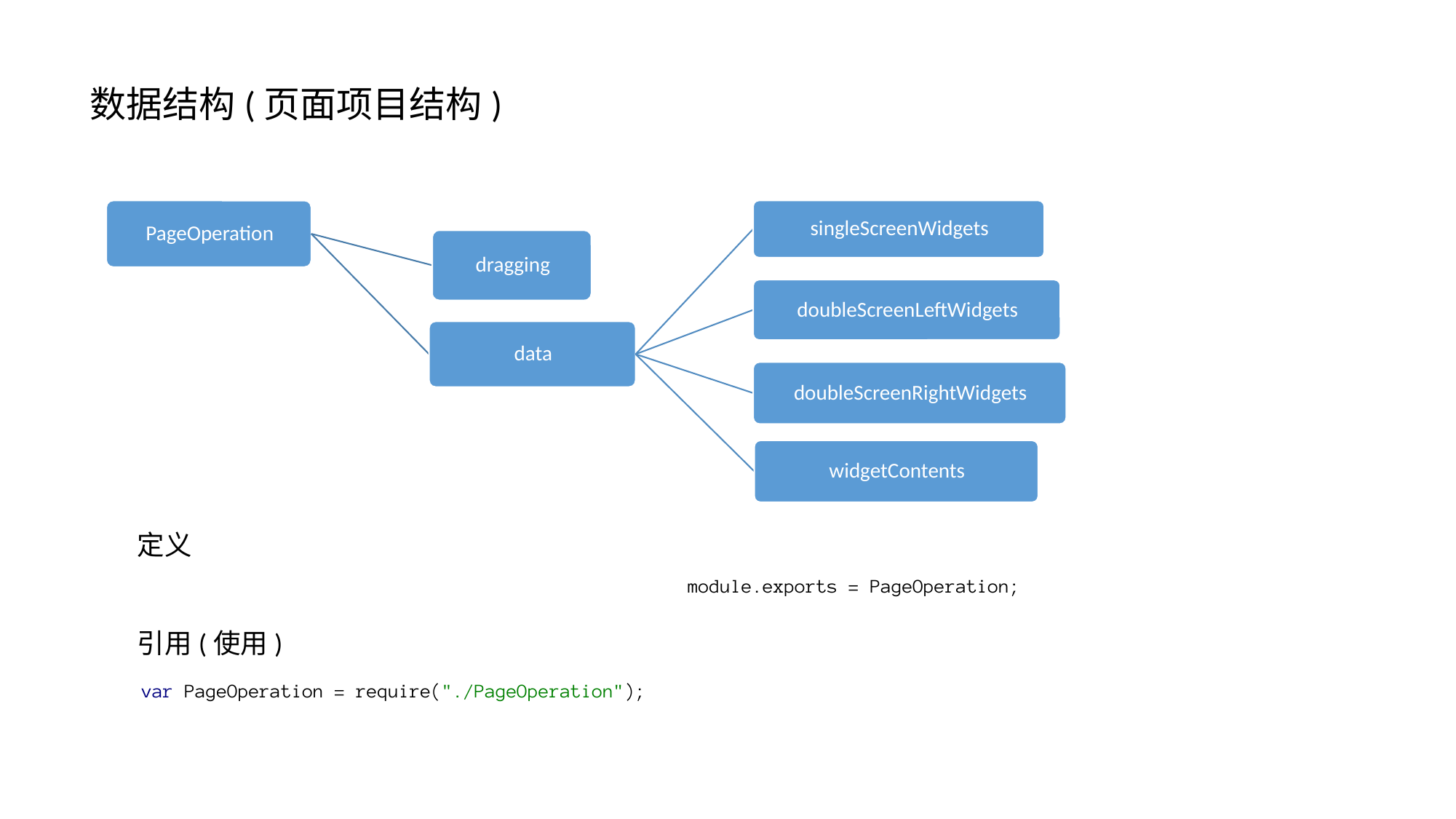

# 数据结构(页面项目结构)
PageOperation

dragging

data

singleScreenWidgets

doubleScreenLeftWidgets

doubleScreenRightWidgets

widgetContents
定义

module.exports = PageOperation;
引用(使用)
var PageOperation = require("./PageOperation");